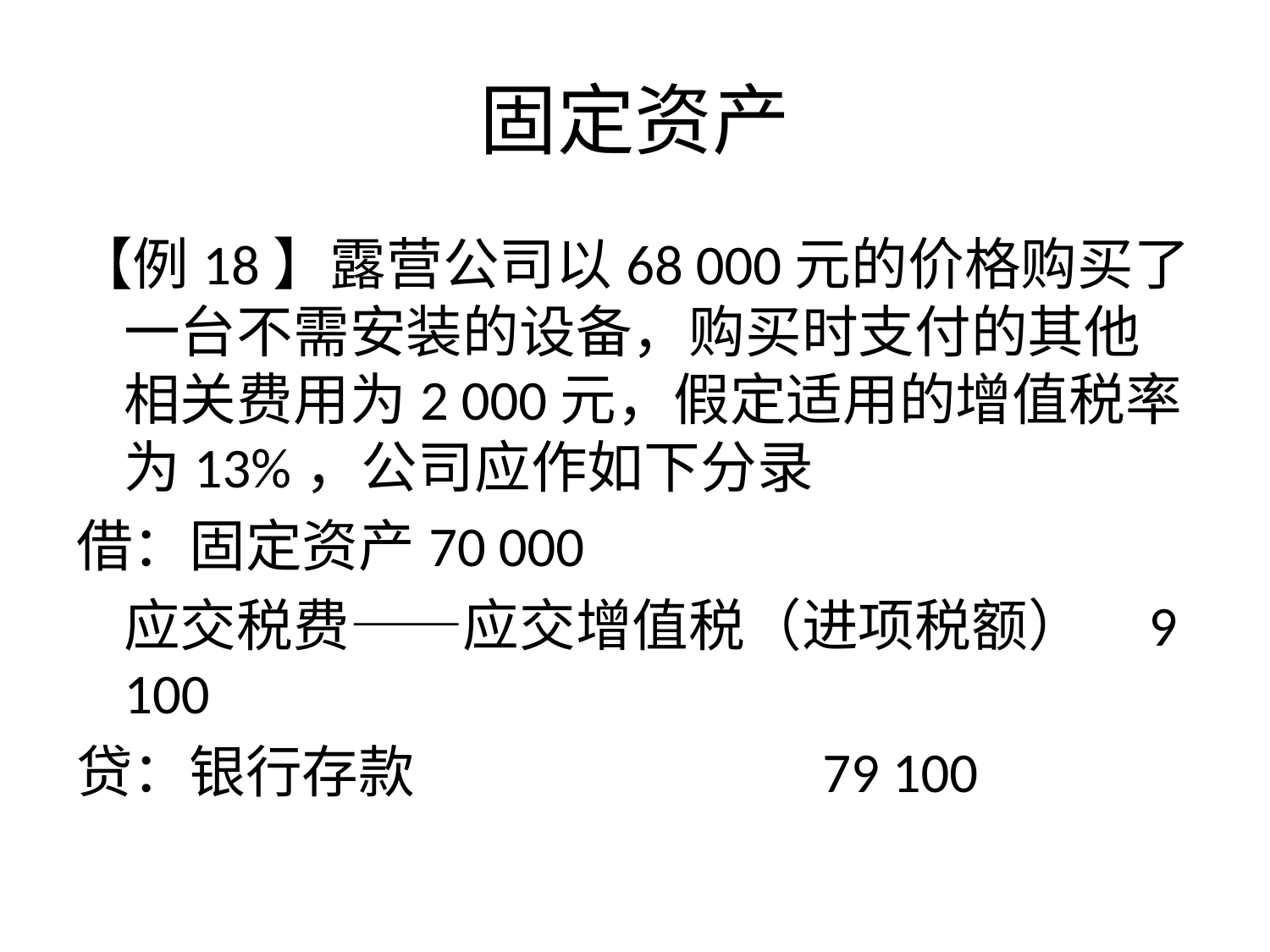

# 固定资产
【例18】露营公司以68 000元的价格购买了一台不需安装的设备，购买时支付的其他相关费用为2 000元，假定适用的增值税率为13%，公司应作如下分录
借：固定资产70 000
	应交税费——应交增值税（进项税额）    9 100
贷：银行存款                               79 100